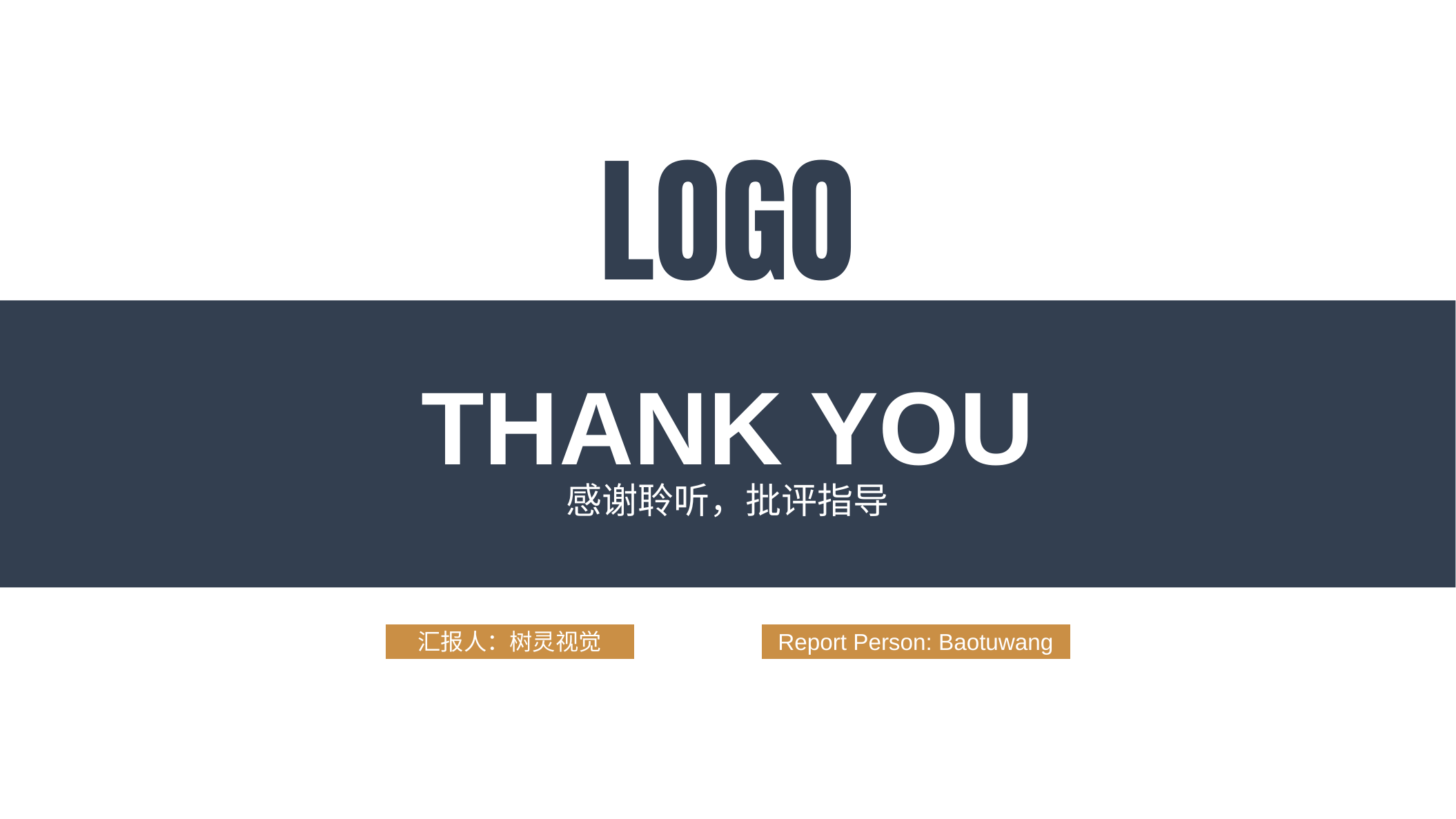

LOGO

THANK YOU
感谢聆听，批评指导
汇报人：树灵视觉
Report Person: Baotuwang